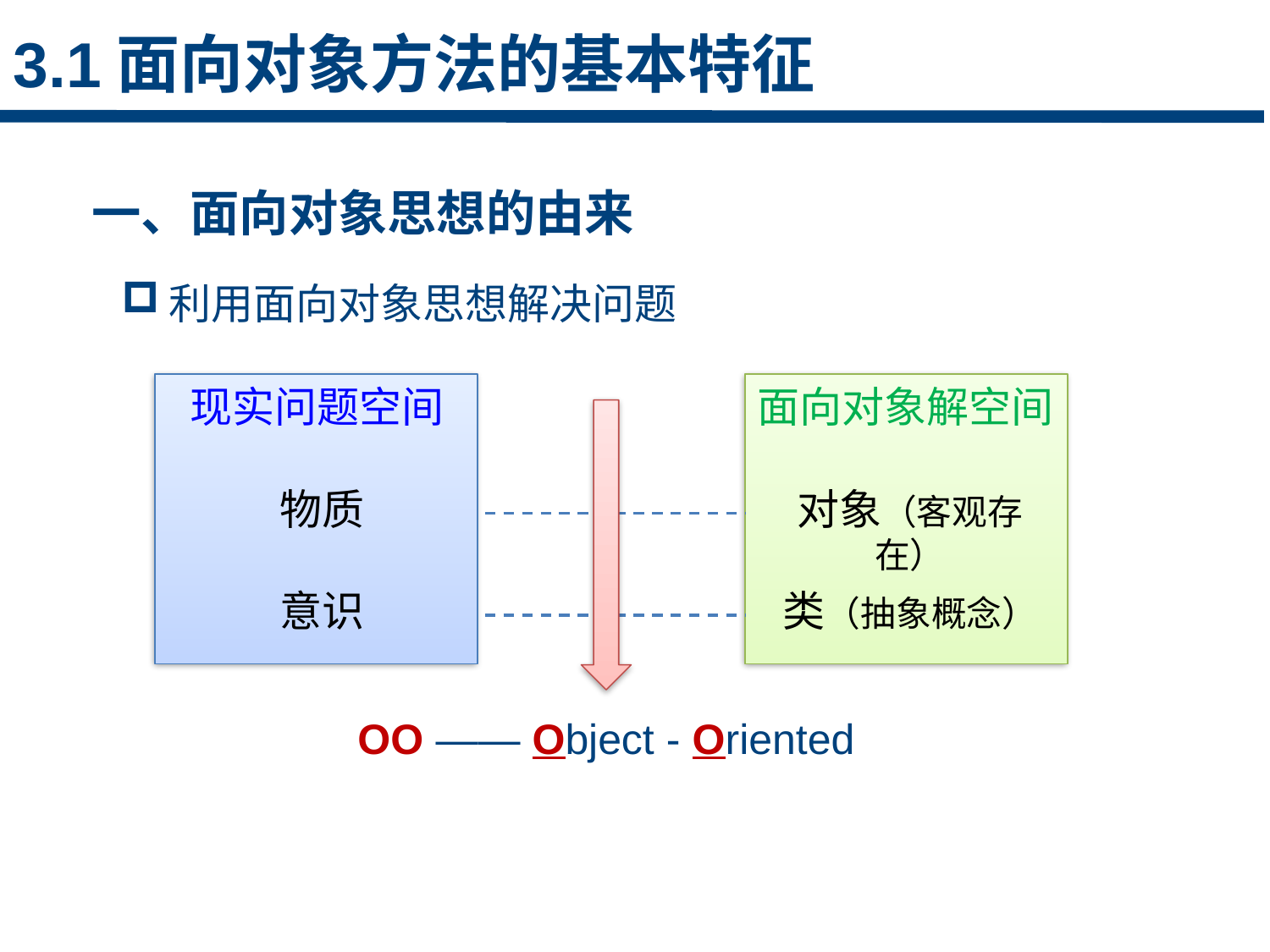

3.1面向对象方法的基本特征
一、面向对象思想的由来
利用面向对象思想解决问题
点击添加文本

现实问题空间

面向对象解空间

点击添加文本
对象（客观存在）
物质
类（抽象概念）
意识
点击添加文本
OO —— Object - Oriented
点击添加文本